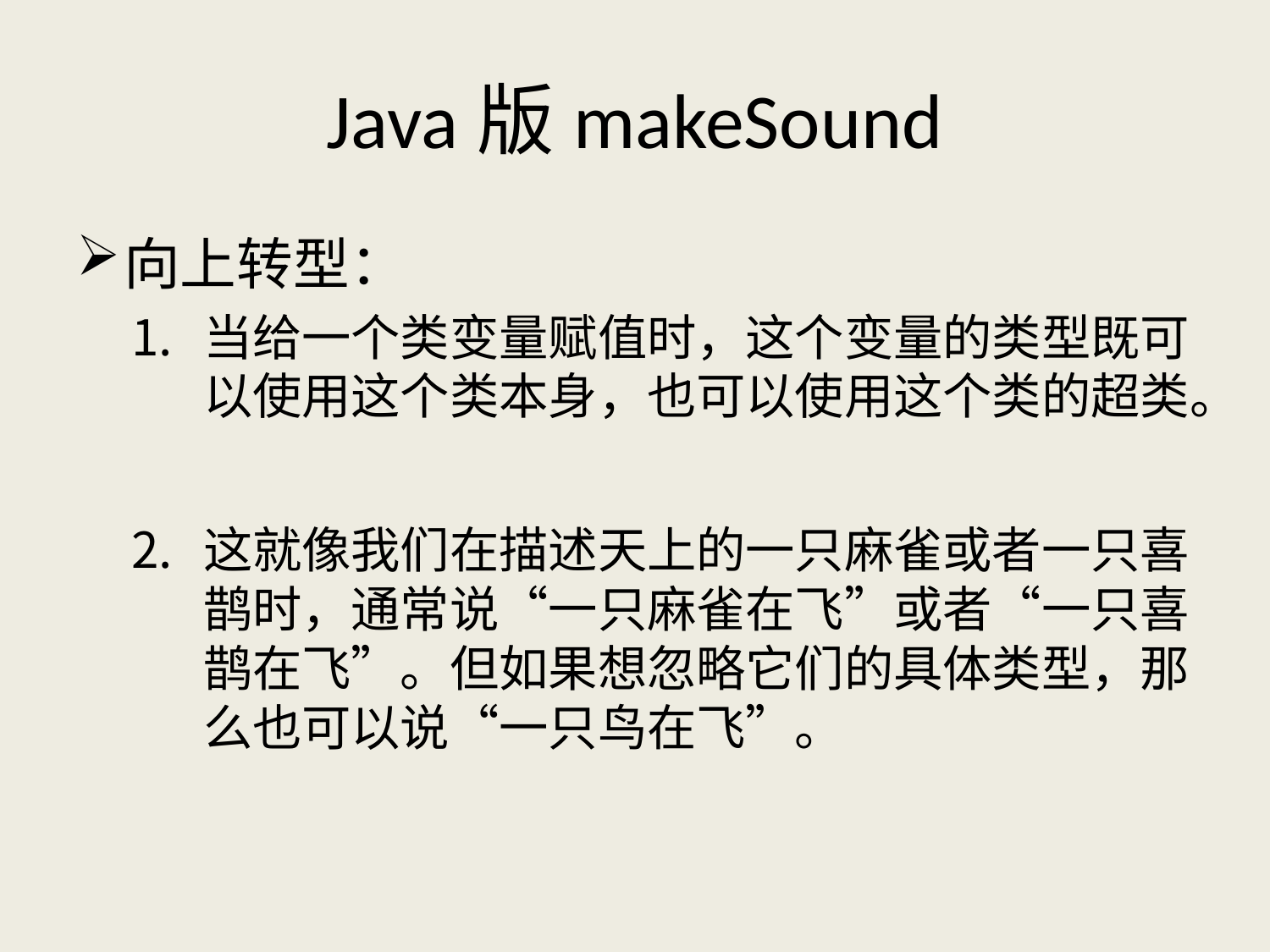

# Java版makeSound
向上转型：
当给一个类变量赋值时，这个变量的类型既可以使用这个类本身，也可以使用这个类的超类。

这就像我们在描述天上的一只麻雀或者一只喜鹊时，通常说“一只麻雀在飞”或者“一只喜鹊在飞”。但如果想忽略它们的具体类型，那么也可以说“一只鸟在飞”。